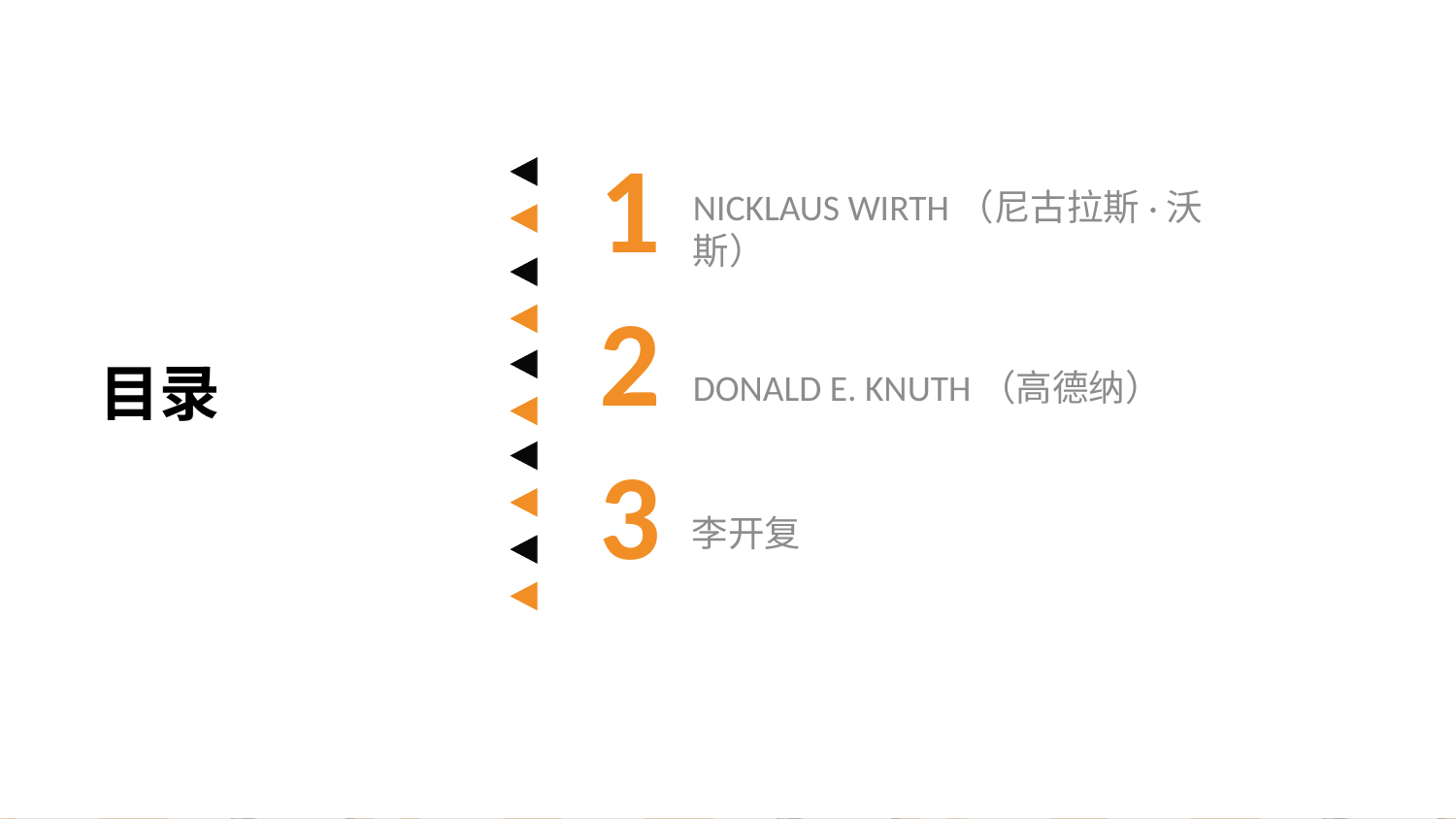

1
NICKLAUS WIRTH（尼古拉斯·沃斯）
2
目录

DONALD E. KNUTH（高德纳）

3
李开复